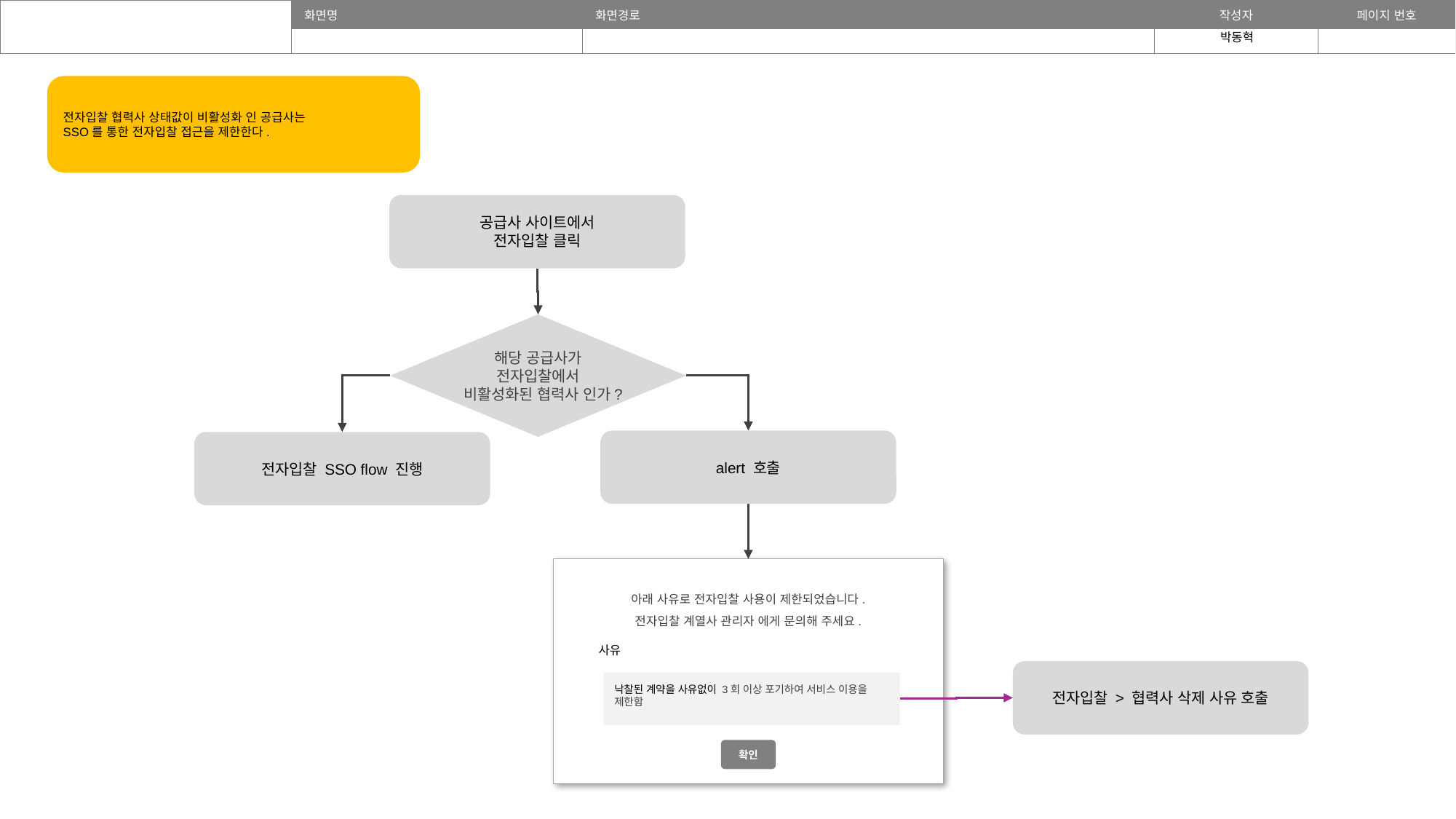

전자입찰 협력사 상태값이 비활성화 인 공급사는
SSO를 통한 전자입찰 접근을 제한한다.
공급사 사이트에서
전자입찰 클릭
해당 공급사가
전자입찰에서 비활성화된 협력사 인가?
alert 호출
전자입찰 SSO flow 진행

아래 사유로 전자입찰 사용이 제한되었습니다.
전자입찰 계열사 관리자 에게 문의해 주세요.

         사유
전자입찰 > 협력사 삭제 사유 호출
낙찰된 계약을 사유없이 3회 이상 포기하여 서비스 이용을 제한함
확인